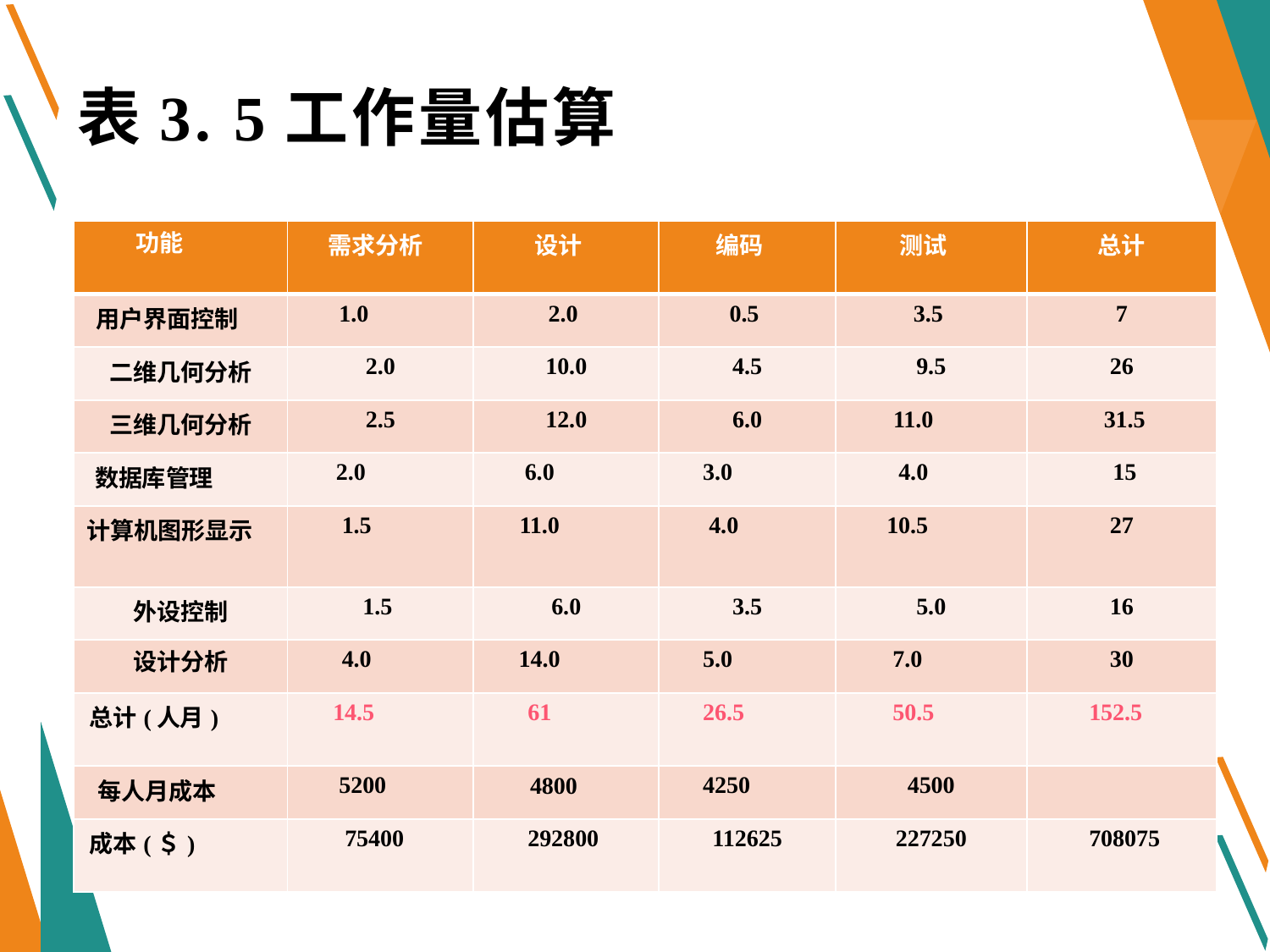

# 表3. 5工作量估算
| 功能 | 需求分析 | 设计 | 编码 | 测试 | 总计 |
| --- | --- | --- | --- | --- | --- |
| 用户界面控制 | 1.0 | 2.0 | 0.5 | 3.5 | 7 |
| 二维几何分析 | 2.0 | 10.0 | 4.5 | 9.5 | 26 |
| 三维几何分析 | 2.5 | 12.0 | 6.0 | 11.0 | 31.5 |
| 数据库管理 | 2.0 | 6.0 | 3.0 | 4.0 | 15 |
| 计算机图形显示 | 1.5 | 11.0 | 4.0 | 10.5 | 27 |
| 外设控制 | 1.5 | 6.0 | 3.5 | 5.0 | 16 |
| 设计分析 | 4.0 | 14.0 | 5.0 | 7.0 | 30 |
| 总计(人月) | 14.5 | 61 | 26.5 | 50.5 | 152.5 |
| 每人月成本 | 5200 | 4800 | 4250 | 4500 |  |
| 成本(＄) | 75400 | 292800 | 112625 | 227250 | 708075 |